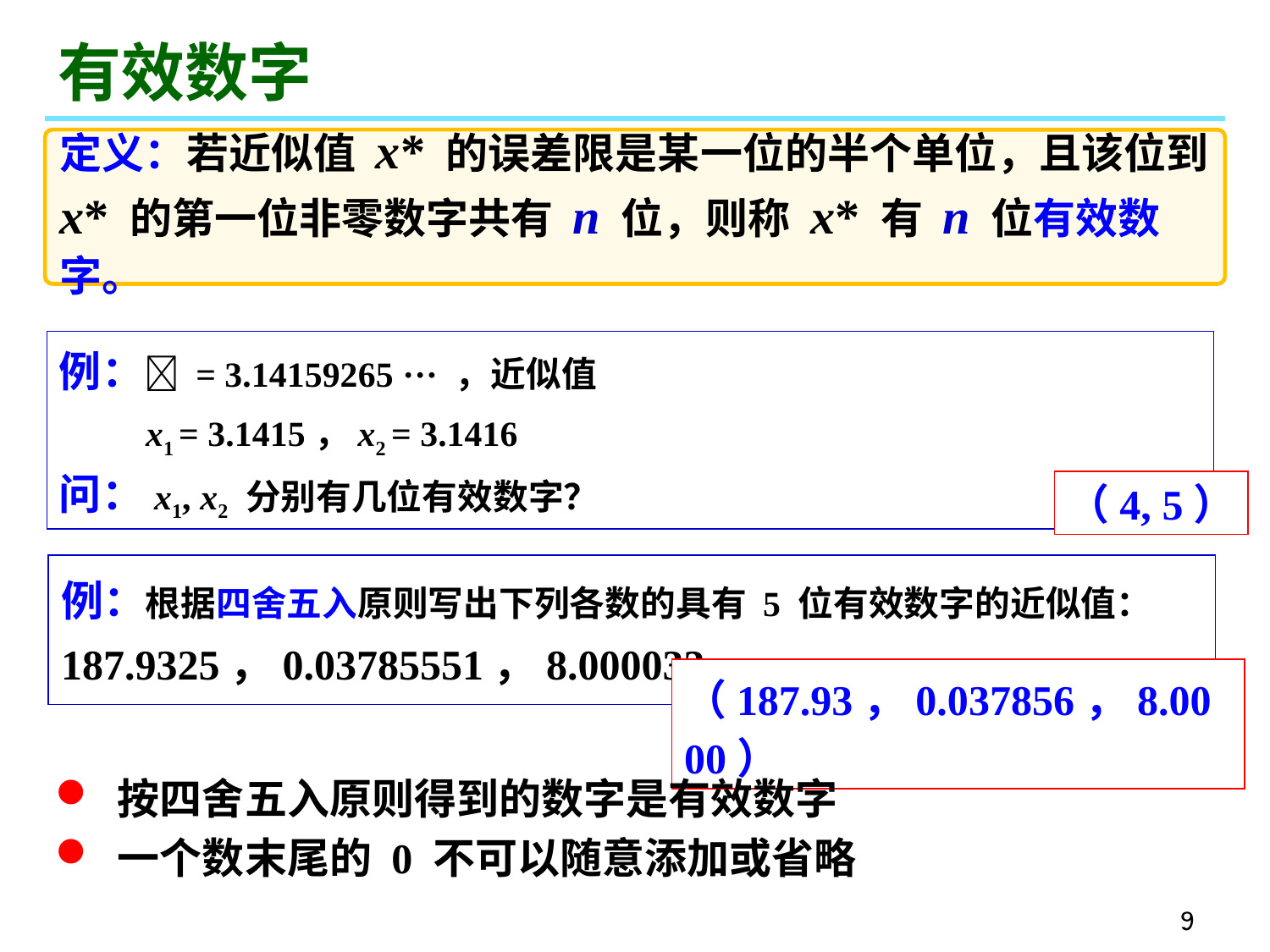

# 有效数字
定义：若近似值 x* 的误差限是某一位的半个单位，且该位到 x* 的第一位非零数字共有 n 位，则称 x* 有 n 位有效数字。
例：π = 3.14159265 ··· ，近似值
        x1 = 3.1415，x2 = 3.1416
问：x1, x2 分别有几位有效数字？
（4, 5）
例：根据四舍五入原则写出下列各数的具有 5 位有效数字的近似值： 187.9325，0.03785551，8.000033
（187.93，0.037856，8.0000）
 按四舍五入原则得到的数字是有效数字
 一个数末尾的 0 不可以随意添加或省略
9